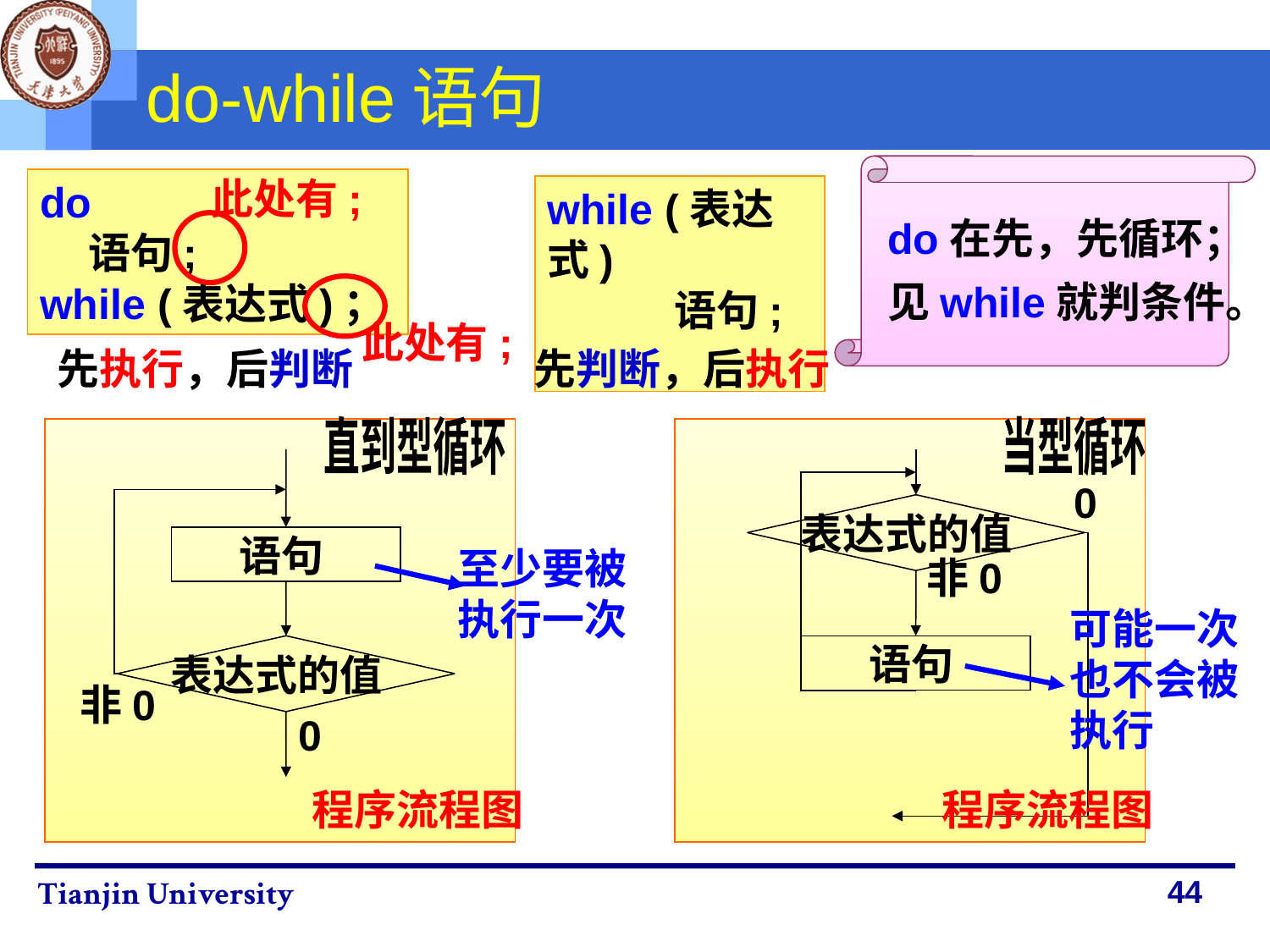

# do-while语句

do在先，先循环；
见while就判条件。
此处有;

do
    语句;
while (表达式)；
while (表达式)
	语句;

此处有;
先执行，后判断
先判断，后执行

语句
表达式的值
非0
0

程序流程图

0
表达式的值
非0
语句
程序流程图
直到型循环
当型循环
至少要被执行一次

可能一次也不会被执行